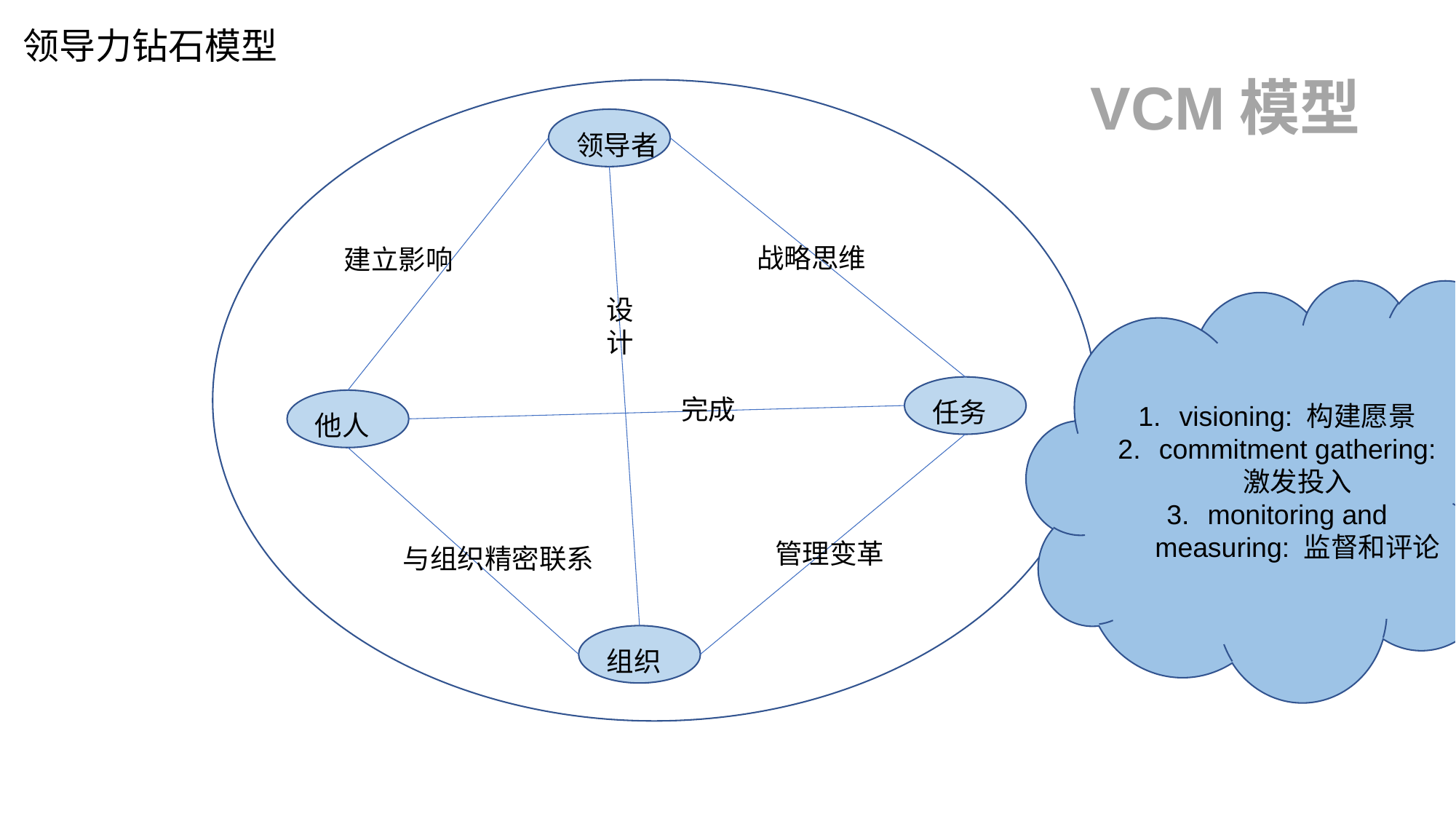

# 领导力钻石模型
VCM模型

领导者
战略思维
建立影响
visioning: 构建愿景
commitment gathering: 激发投入
monitoring and measuring: 监督和评论
设
计

完成

任务
他人
管理变革
与组织精密联系

组织